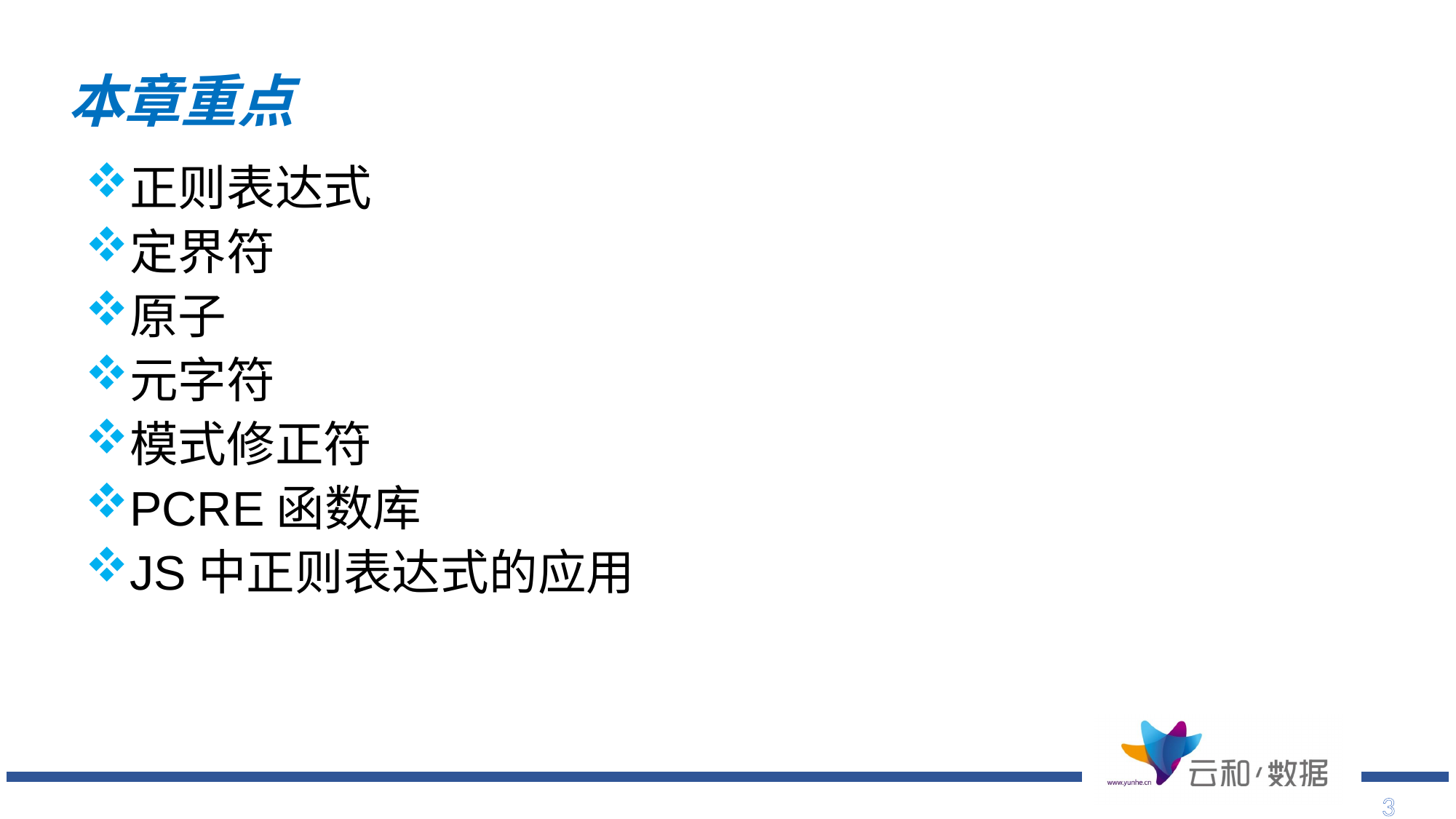

本章重点
正则表达式
定界符
原子
元字符
模式修正符
PCRE函数库
JS中正则表达式的应用